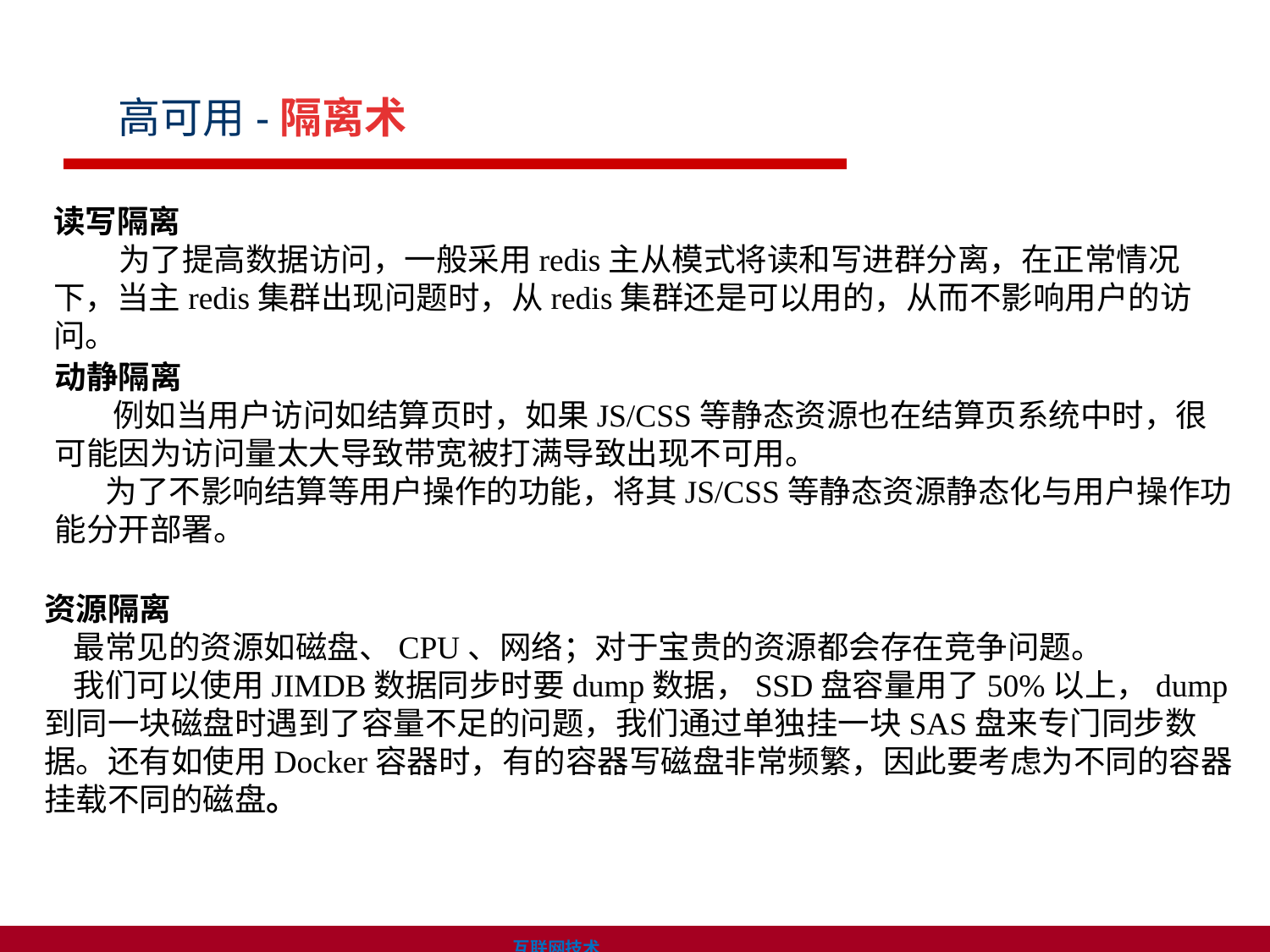

高可用-隔离术
读写隔离
        为了提高数据访问，一般采用redis主从模式将读和写进群分离，在正常情况下，当主redis集群出现问题时，从redis集群还是可以用的，从而不影响用户的访问。
动静隔离
       例如当用户访问如结算页时，如果JS/CSS等静态资源也在结算页系统中时，很可能因为访问量太大导致带宽被打满导致出现不可用。
      为了不影响结算等用户操作的功能，将其JS/CSS等静态资源静态化与用户操作功能分开部署。

资源隔离
   最常见的资源如磁盘、CPU、网络；对于宝贵的资源都会存在竞争问题。
   我们可以使用JIMDB数据同步时要dump数据，SSD盘容量用了50%以上，dump到同一块磁盘时遇到了容量不足的问题，我们通过单独挂一块SAS盘来专门同步数据。还有如使用Docker容器时，有的容器写磁盘非常频繁，因此要考虑为不同的容器挂载不同的磁盘。